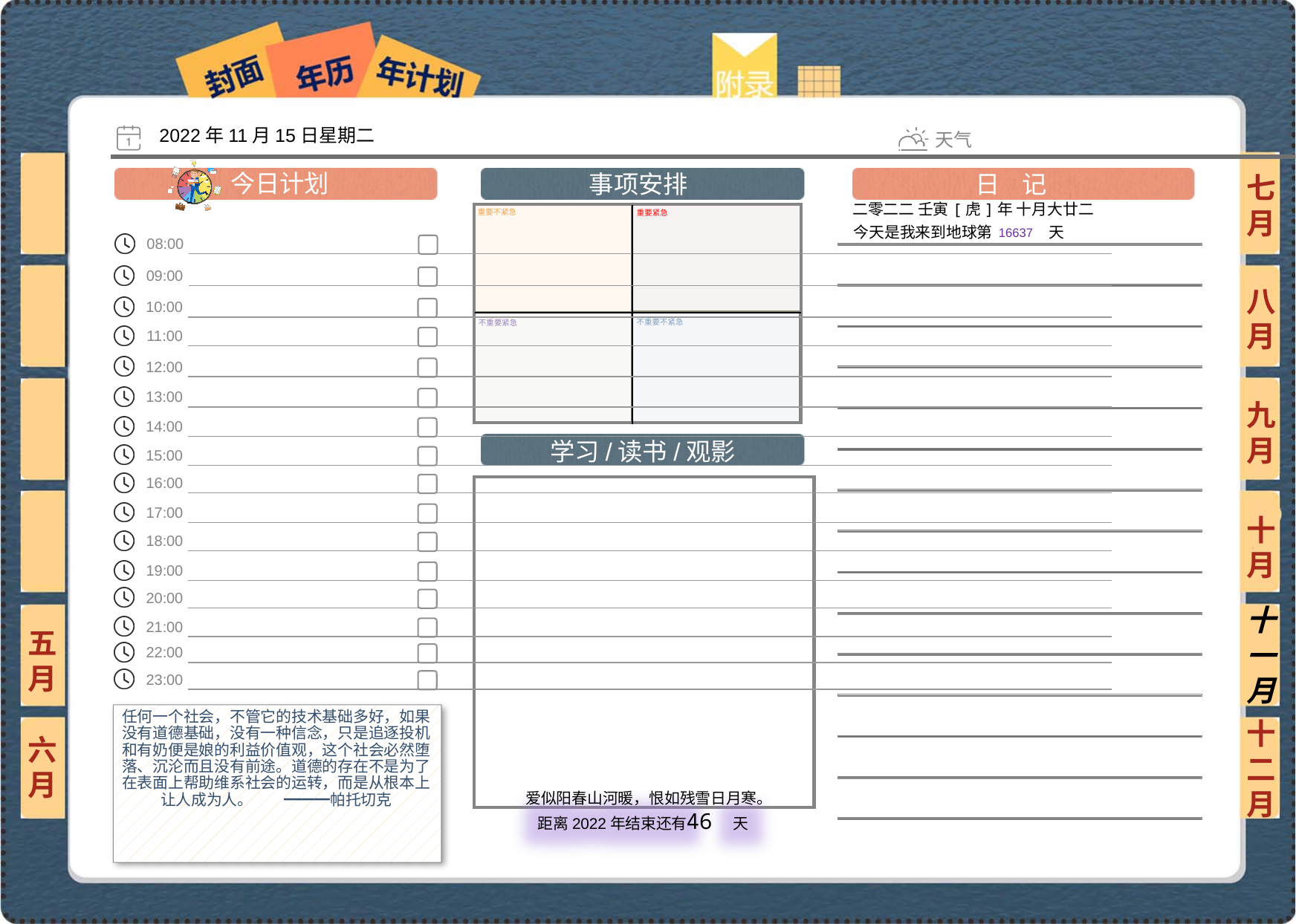

2022年11月15日星期二
七月
二零二二 壬寅[虎]年 十月大廿二
16637
八月
九月
十月
十一月
五月
任何一个社会，不管它的技术基础多好，如果没有道德基础，没有一种信念，只是追逐投机和有奶便是娘的利益价值观，这个社会必然堕落、沉沦而且没有前途。道德的存在不是为了在表面上帮助维系社会的运转，而是从根本上让人成为人。　　━━━帕托切克

六月
十二月
46
 爱似阳春山河暖，恨如残雪日月寒。